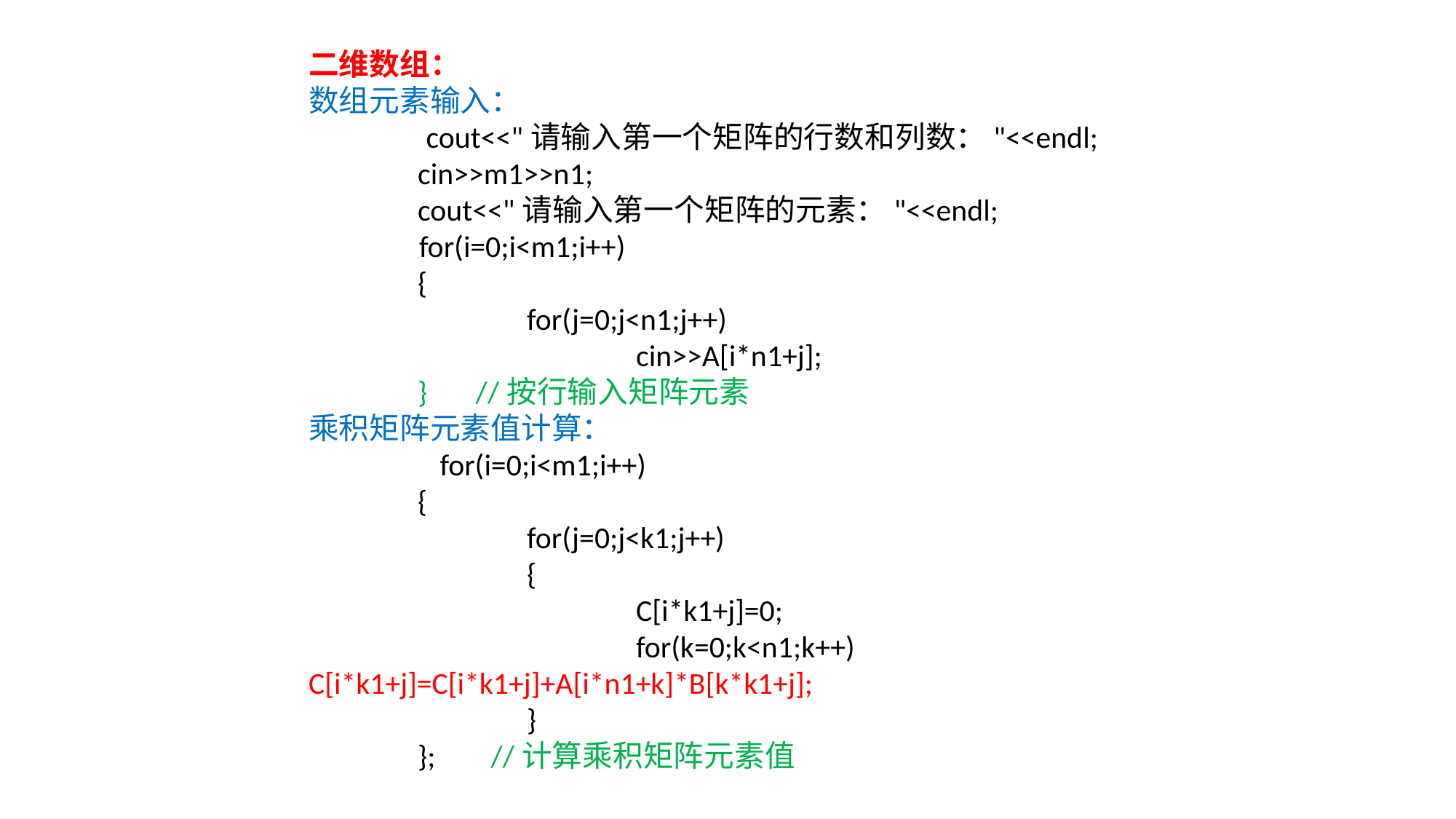

二维数组：
数组元素输入：
                 cout<<"请输入第一个矩阵的行数和列数："<<endl;
	cin>>m1>>n1;
	cout<<"请输入第一个矩阵的元素："<<endl;
                for(i=0;i<m1;i++)
	{
		for(j=0;j<n1;j++)
			cin>>A[i*n1+j];
	}       //按行输入矩阵元素
乘积矩阵元素值计算：
                   for(i=0;i<m1;i++)
	{
		for(j=0;j<k1;j++)
		{
			C[i*k1+j]=0;
			for(k=0;k<n1;k++)	C[i*k1+j]=C[i*k1+j]+A[i*n1+k]*B[k*k1+j];
		}
	};        //计算乘积矩阵元素值